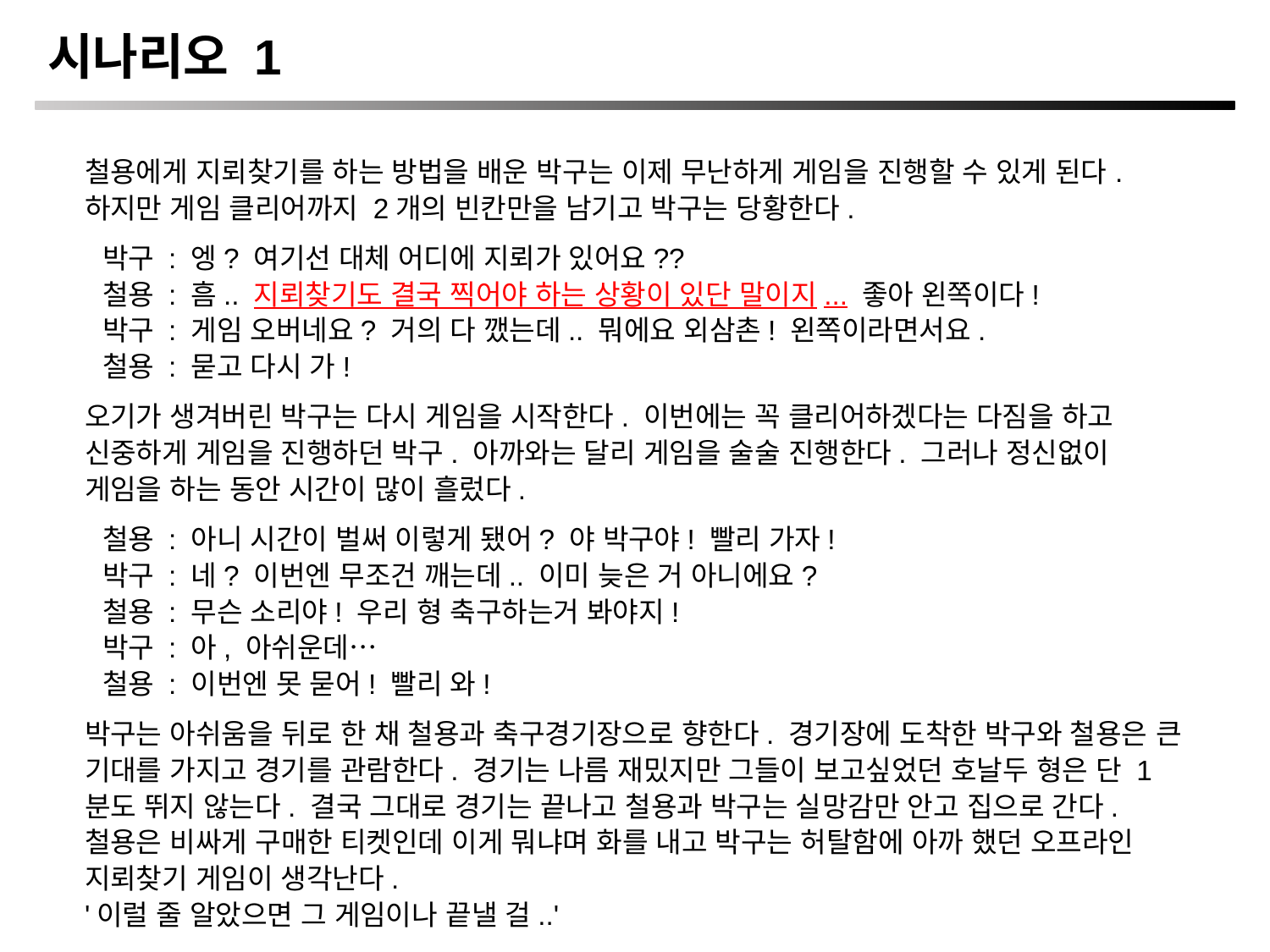

시나리오 1
철용에게 지뢰찾기를 하는 방법을 배운 박구는 이제 무난하게 게임을 진행할 수 있게 된다. 하지만 게임 클리어까지 2개의 빈칸만을 남기고 박구는 당황한다.
박구 : 엥? 여기선 대체 어디에 지뢰가 있어요??
철용 : 흠.. 지뢰찾기도 결국 찍어야 하는 상황이 있단 말이지... 좋아 왼쪽이다!
박구 : 게임 오버네요? 거의 다 깼는데.. 뭐에요 외삼촌! 왼쪽이라면서요.
철용 : 묻고 다시 가!
오기가 생겨버린 박구는 다시 게임을 시작한다. 이번에는 꼭 클리어하겠다는 다짐을 하고 신중하게 게임을 진행하던 박구. 아까와는 달리 게임을 술술 진행한다. 그러나 정신없이 게임을 하는 동안 시간이 많이 흘렀다.
철용 : 아니 시간이 벌써 이렇게 됐어? 야 박구야! 빨리 가자!
박구 : 네? 이번엔 무조건 깨는데.. 이미 늦은 거 아니에요?
철용 : 무슨 소리야! 우리 형 축구하는거 봐야지!
박구 : 아, 아쉬운데…
철용 : 이번엔 못 묻어! 빨리 와!
박구는 아쉬움을 뒤로 한 채 철용과 축구경기장으로 향한다. 경기장에 도착한 박구와 철용은 큰 기대를 가지고 경기를 관람한다. 경기는 나름 재밌지만 그들이 보고싶었던 호날두 형은 단 1분도 뛰지 않는다. 결국 그대로 경기는 끝나고 철용과 박구는 실망감만 안고 집으로 간다. 철용은 비싸게 구매한 티켓인데 이게 뭐냐며 화를 내고 박구는 허탈함에 아까 했던 오프라인 지뢰찾기 게임이 생각난다.
'이럴 줄 알았으면 그 게임이나 끝낼 걸..'